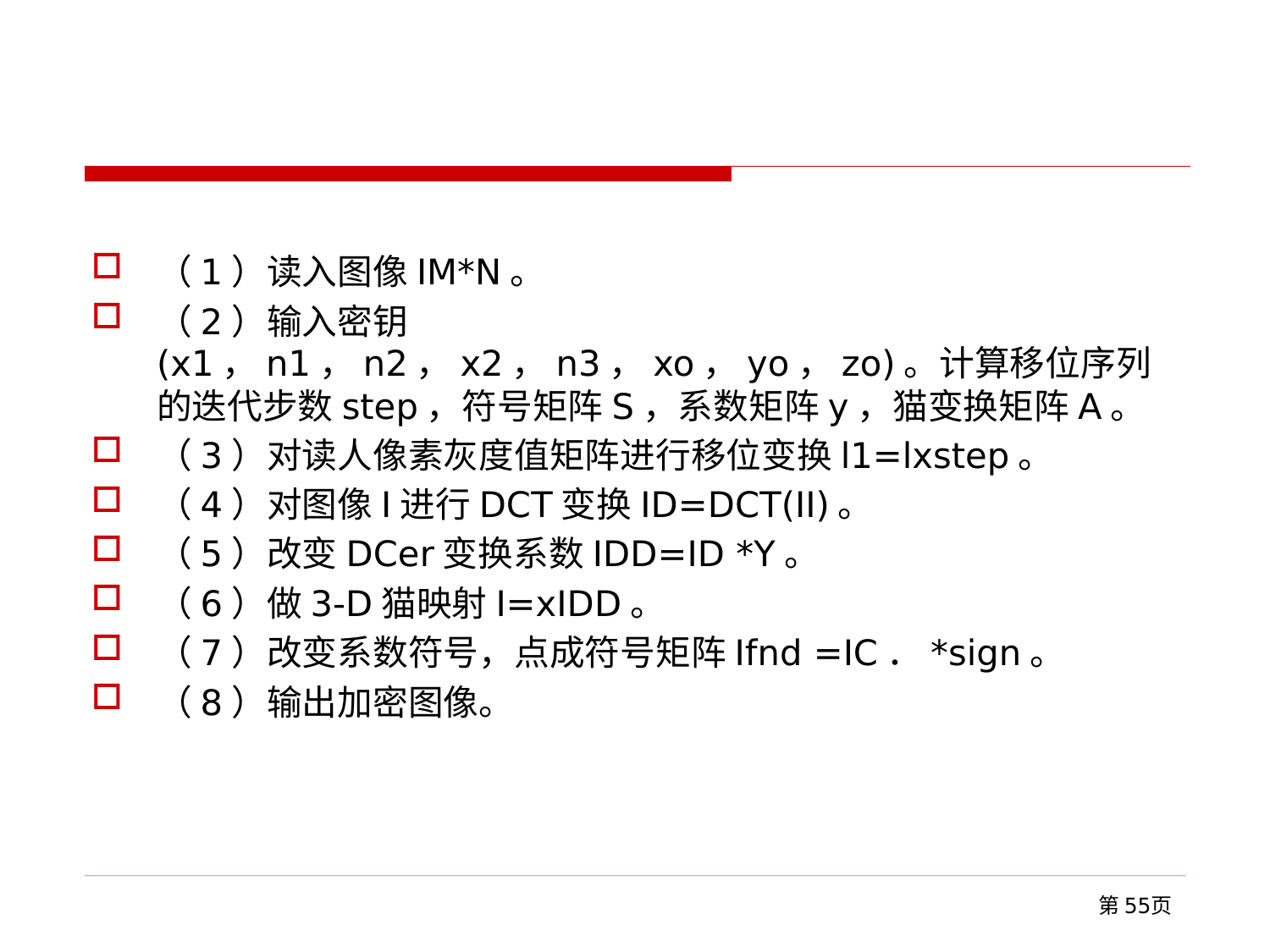

#
（1）读入图像IM*N。
（2）输入密钥(x1，n1，n2，x2，n3，xo，yo，zo)。计算移位序列的迭代步数step，符号矩阵S，系数矩阵y，猫变换矩阵A。
（3）对读人像素灰度值矩阵进行移位变换l1=lxstep。
（4）对图像I进行DCT变换ID=DCT(II)。
（5）改变DCer变换系数IDD=ID *Y。
（6）做3-D猫映射I=xIDD。
（7）改变系数符号，点成符号矩阵Ifnd =IC．*sign。
（8）输出加密图像。
第55页